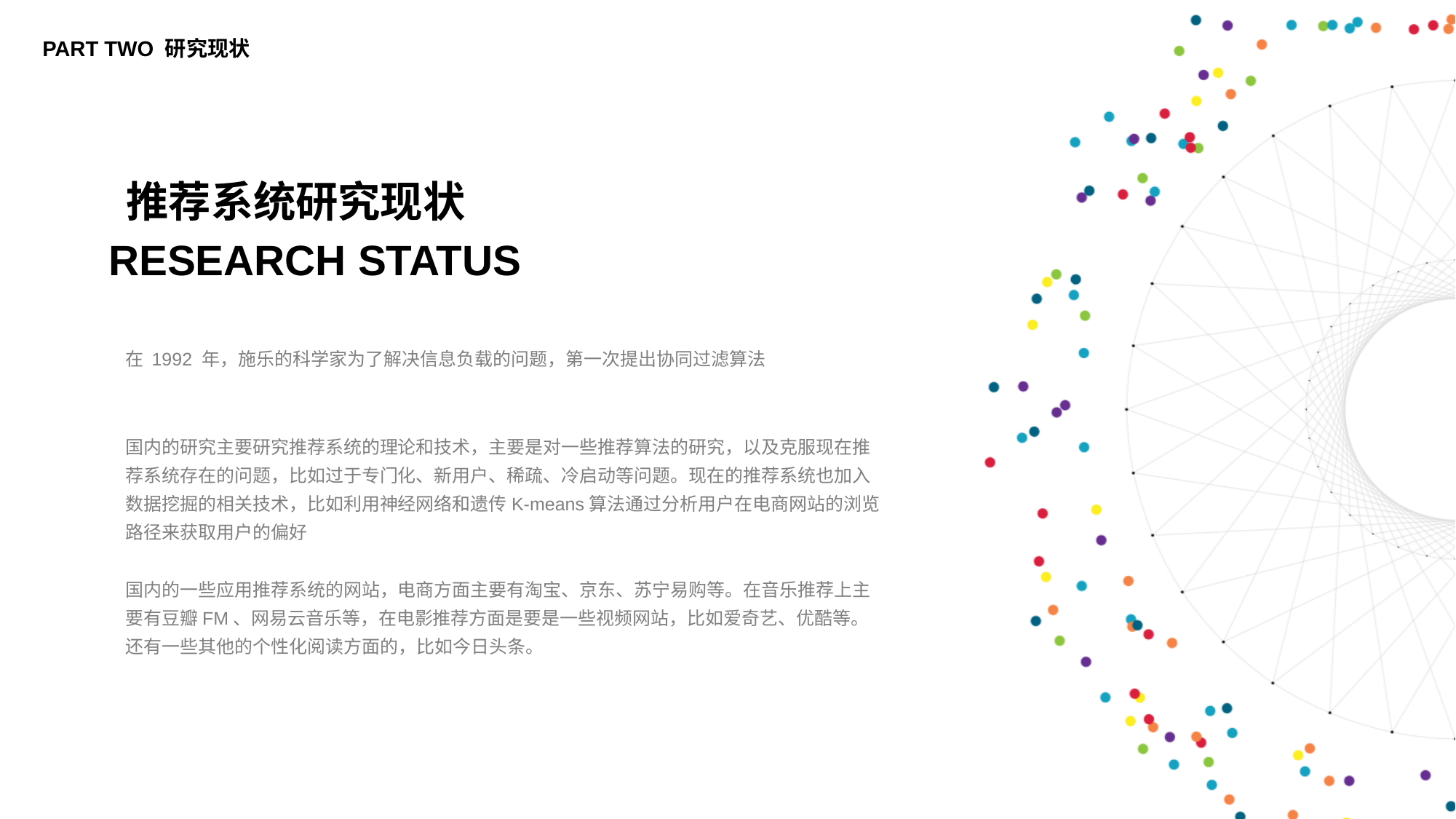

PART TWO 研究现状
推荐系统研究现状
RESEARCH STATUS
在 1992 年，施乐的科学家为了解决信息负载的问题，第一次提出协同过滤算法
国内的研究主要研究推荐系统的理论和技术，主要是对一些推荐算法的研究，以及克服现在推荐系统存在的问题，比如过于专门化、新用户、稀疏、冷启动等问题。现在的推荐系统也加入数据挖掘的相关技术，比如利用神经网络和遗传K-means算法通过分析用户在电商网站的浏览路径来获取用户的偏好
国内的一些应用推荐系统的网站，电商方面主要有淘宝、京东、苏宁易购等。在音乐推荐上主要有豆瓣FM、网易云音乐等，在电影推荐方面是要是一些视频网站，比如爱奇艺、优酷等。还有一些其他的个性化阅读方面的，比如今日头条。